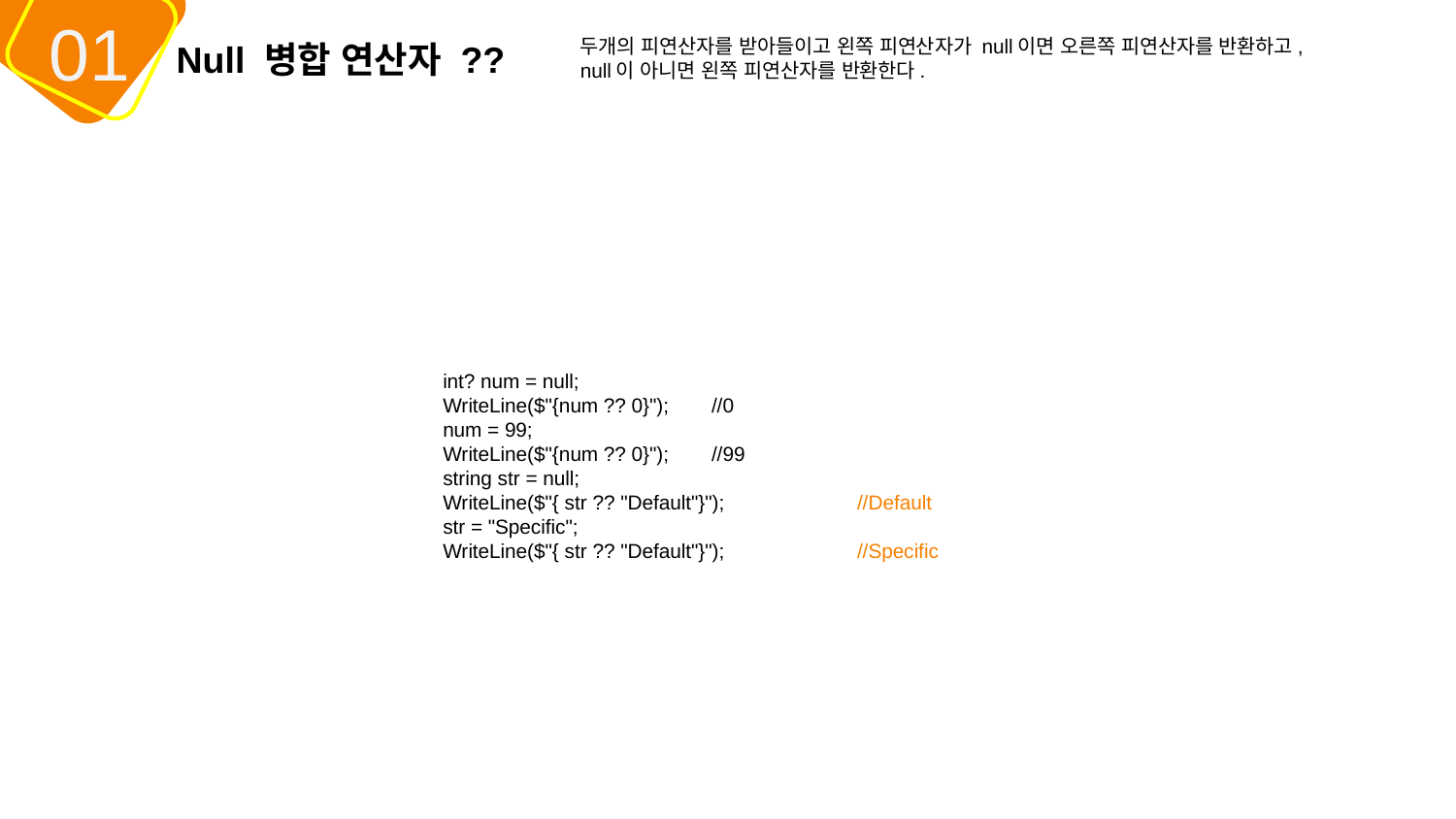

01
두개의 피연산자를 받아들이고 왼쪽 피연산자가 null이면 오른쪽 피연산자를 반환하고,
null이 아니면 왼쪽 피연산자를 반환한다.
Null 병합 연산자 ??
    int? num = null;
    WriteLine($"{num ?? 0}");	//0
    num = 99;
    WriteLine($"{num ?? 0}");	//99
    string str = null;
    WriteLine($"{ str ?? "Default"}");	//Default
    str = "Specific";
    WriteLine($"{ str ?? "Default"}");	//Specific